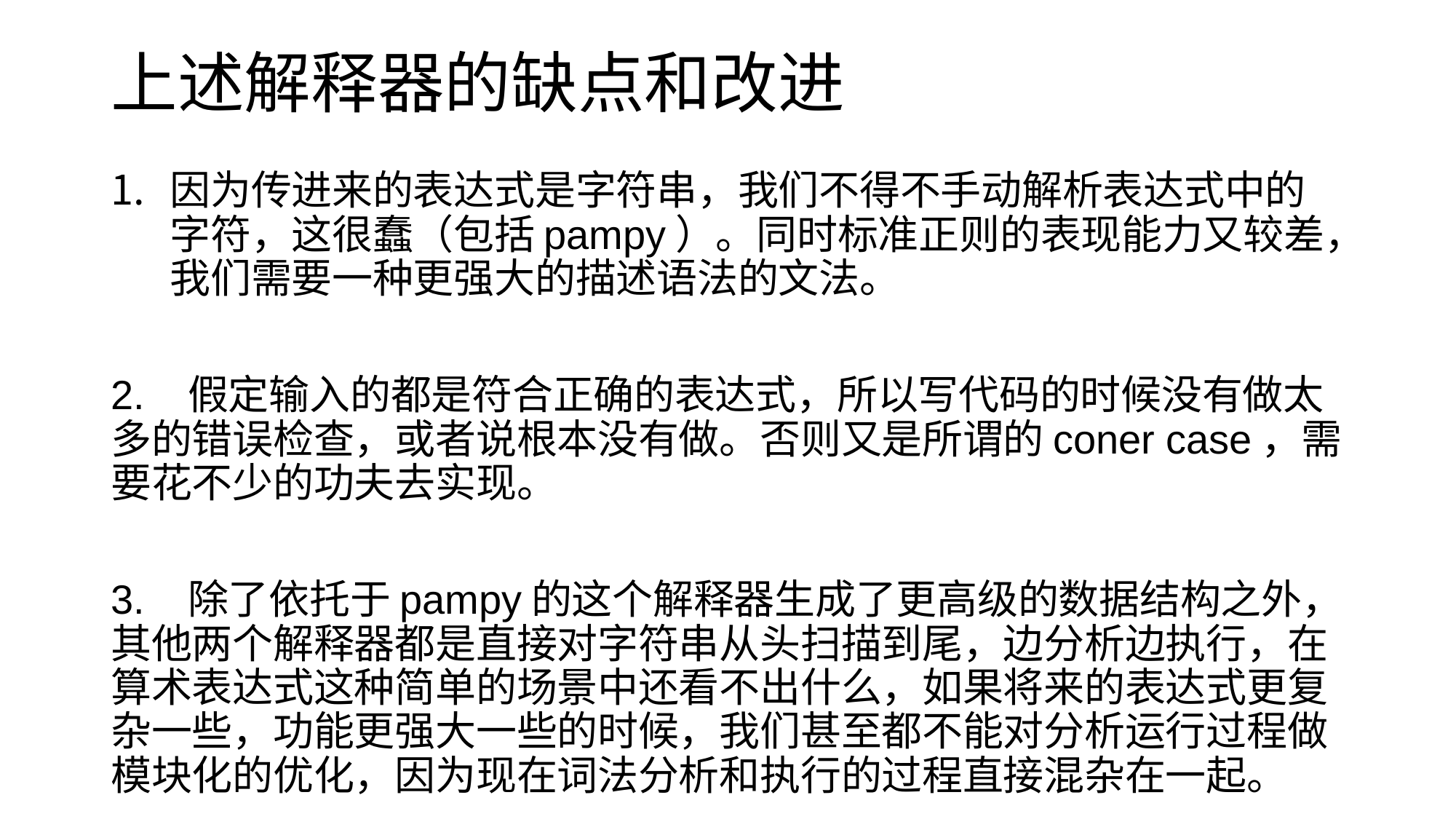

# 上述解释器的缺点和改进
因为传进来的表达式是字符串，我们不得不手动解析表达式中的字符，这很蠢（包括pampy）。同时标准正则的表现能力又较差，我们需要一种更强大的描述语法的文法。

2.   假定输入的都是符合正确的表达式，所以写代码的时候没有做太多的错误检查，或者说根本没有做。否则又是所谓的coner case，需要花不少的功夫去实现。

3.   除了依托于pampy的这个解释器生成了更高级的数据结构之外，其他两个解释器都是直接对字符串从头扫描到尾，边分析边执行，在算术表达式这种简单的场景中还看不出什么，如果将来的表达式更复杂一些，功能更强大一些的时候，我们甚至都不能对分析运行过程做模块化的优化，因为现在词法分析和执行的过程直接混杂在一起。